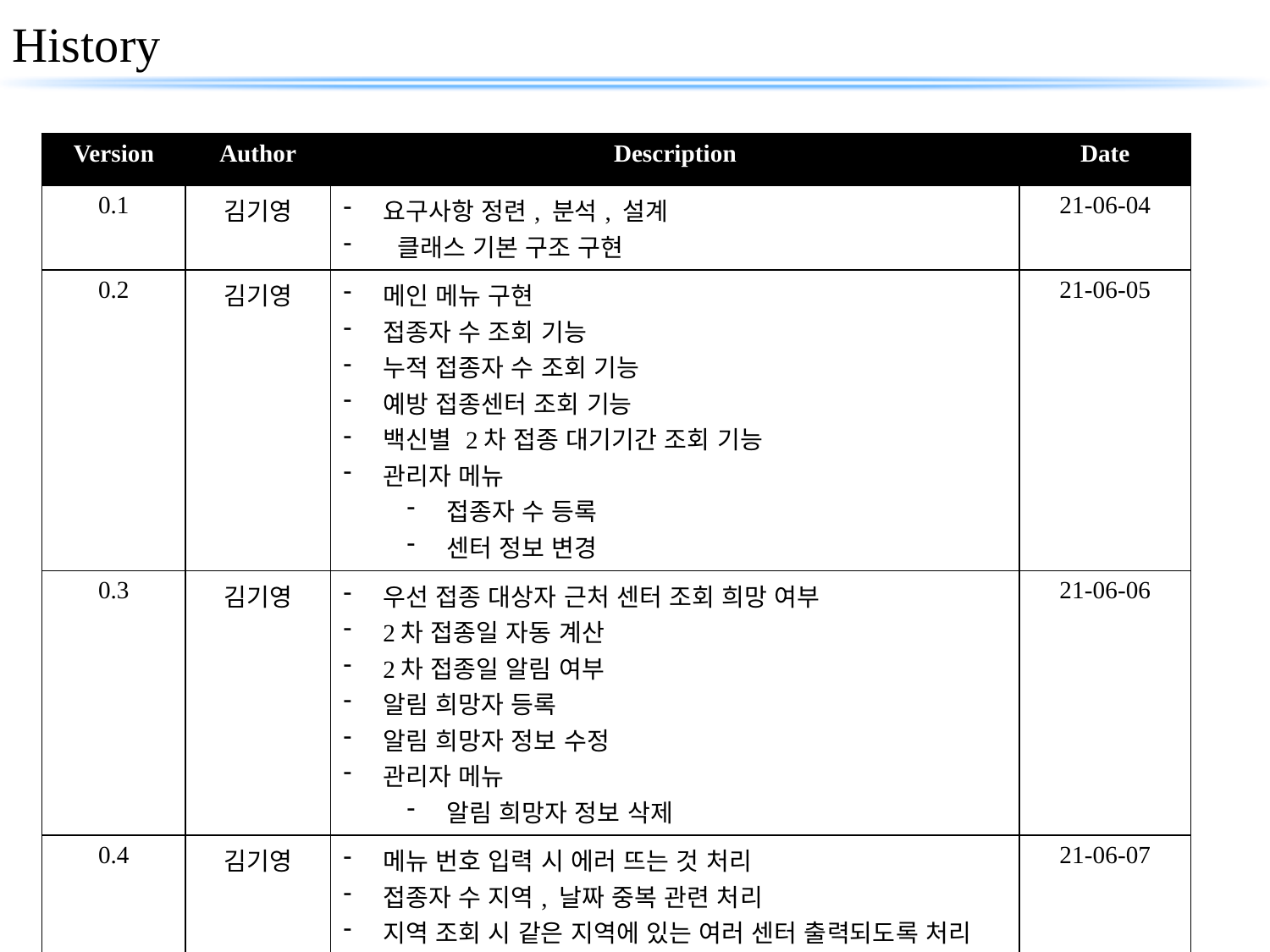

History
| Version | Author | Description | Date |
| --- | --- | --- | --- |
| 0.1 | 김기영 | 요구사항 정련, 분석, 설계 클래스 기본 구조 구현 | 21-06-04 |
| 0.2 | 김기영 | 메인 메뉴 구현 접종자 수 조회 기능 누적 접종자 수 조회 기능 예방 접종센터 조회 기능 백신별 2차 접종 대기기간 조회 기능 관리자 메뉴 접종자 수 등록 센터 정보 변경 | 21-06-05 |
| 0.3 | 김기영 | 우선 접종 대상자 근처 센터 조회 희망 여부 2차 접종일 자동 계산 2차 접종일 알림 여부 알림 희망자 등록 알림 희망자 정보 수정 관리자 메뉴 알림 희망자 정보 삭제 | 21-06-06 |
| 0.4 | 김기영 | 메뉴 번호 입력 시 에러 뜨는 것 처리 접종자 수 지역, 날짜 중복 관련 처리 지역 조회 시 같은 지역에 있는 여러 센터 출력되도록 처리 | 21-06-07 |
| 1.0 | 김기영 | 메뉴 정리 화면 정의서 1.0 버전 완료 | 21-06-08 |